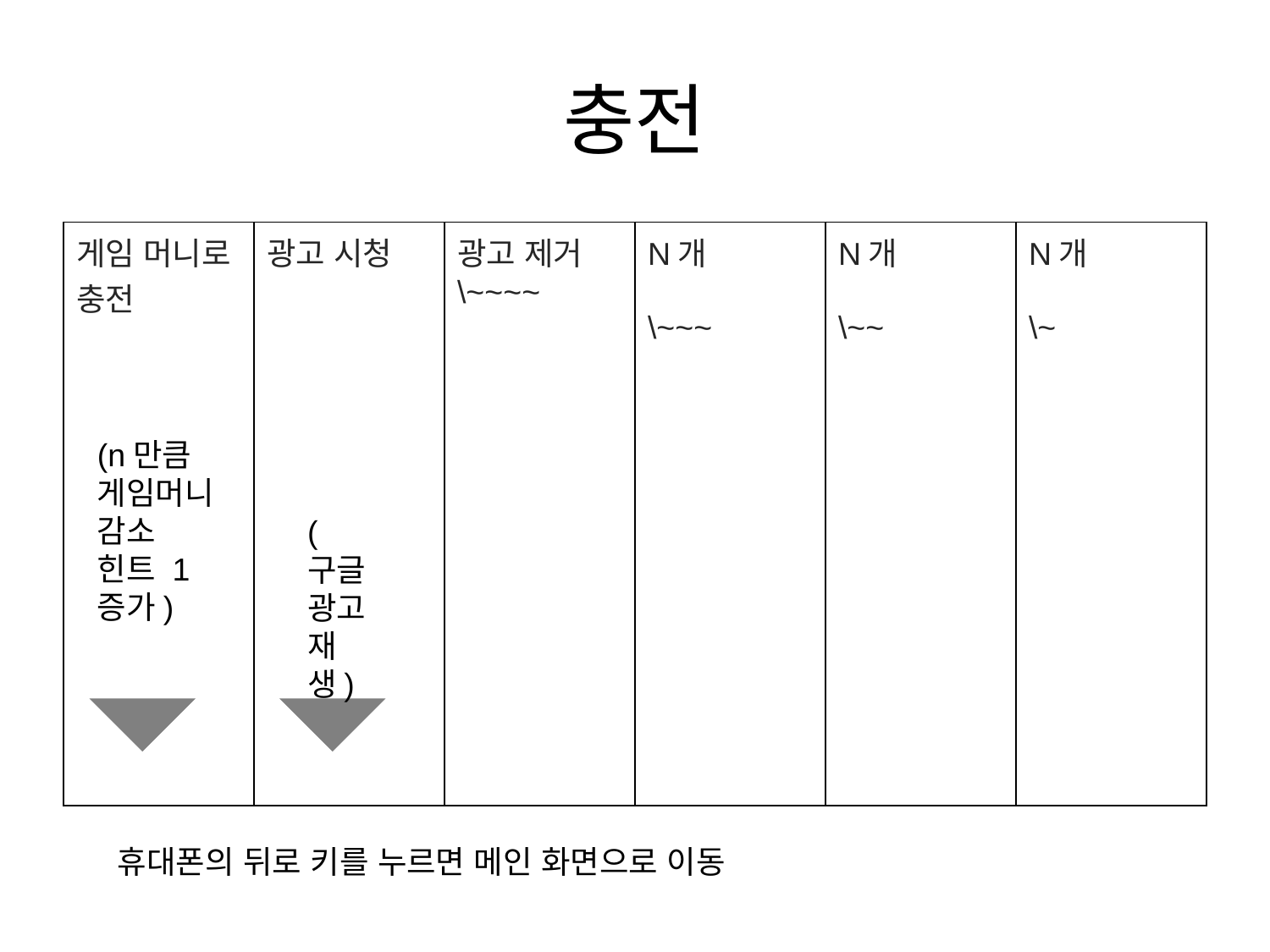

# 충전
| 게임 머니로 충전 | 광고 시청 | 광고 제거 \~~~~ | N개 \~~~ | N개 \~~ | N개 \~ |
| --- | --- | --- | --- | --- | --- |
(n만큼 게임머니 감소
힌트 1 증가)
(구글 광고 재생)

휴대폰의 뒤로 키를 누르면 메인 화면으로 이동